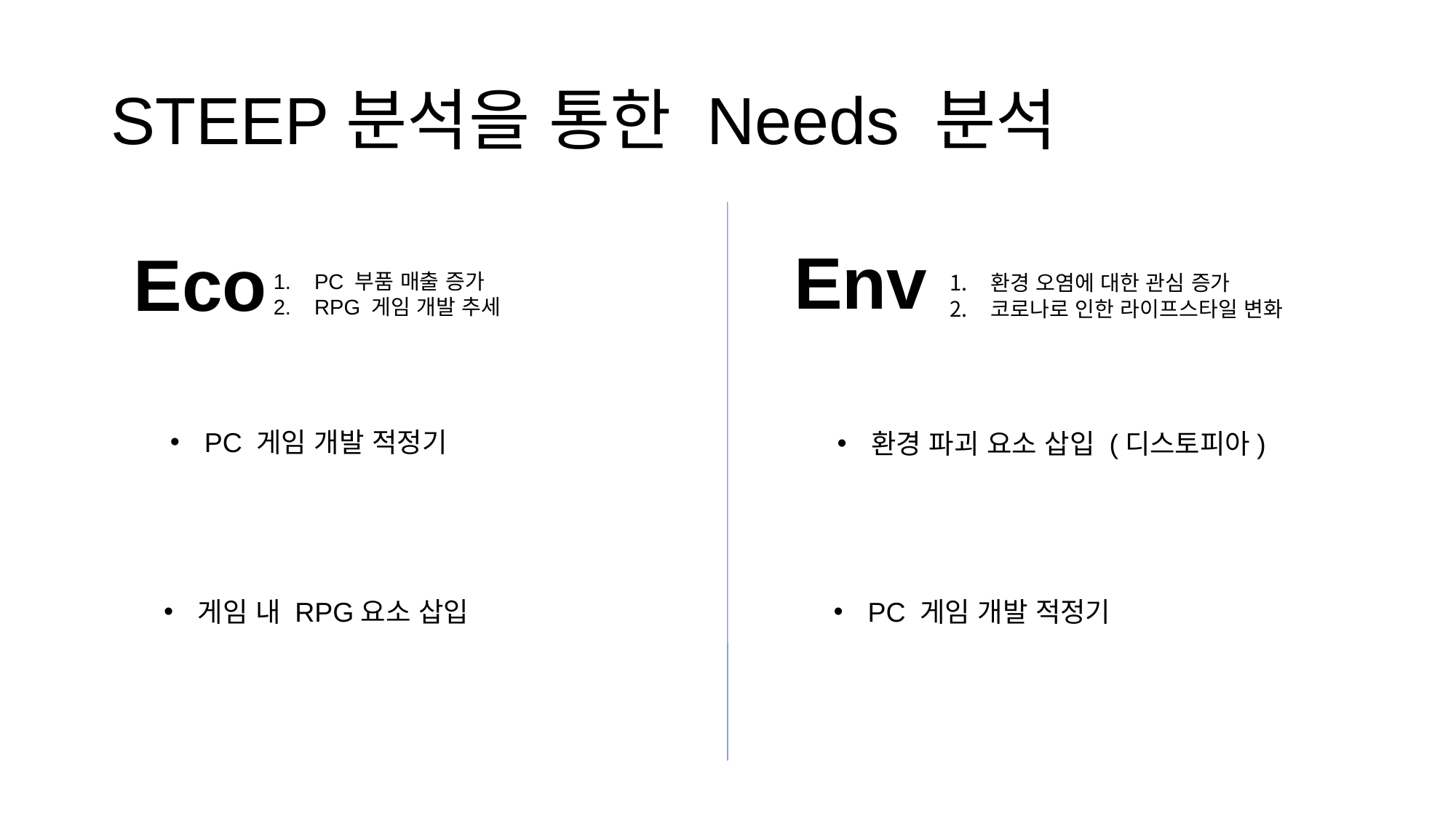

# STEEP분석을 통한 Needs 분석
Env
Eco
PC 부품 매출 증가
RPG 게임 개발 추세
환경 오염에 대한 관심 증가
코로나로 인한 라이프스타일 변화
PC 게임 개발 적정기
환경 파괴 요소 삽입 (디스토피아)
게임 내 RPG요소 삽입
PC 게임 개발 적정기